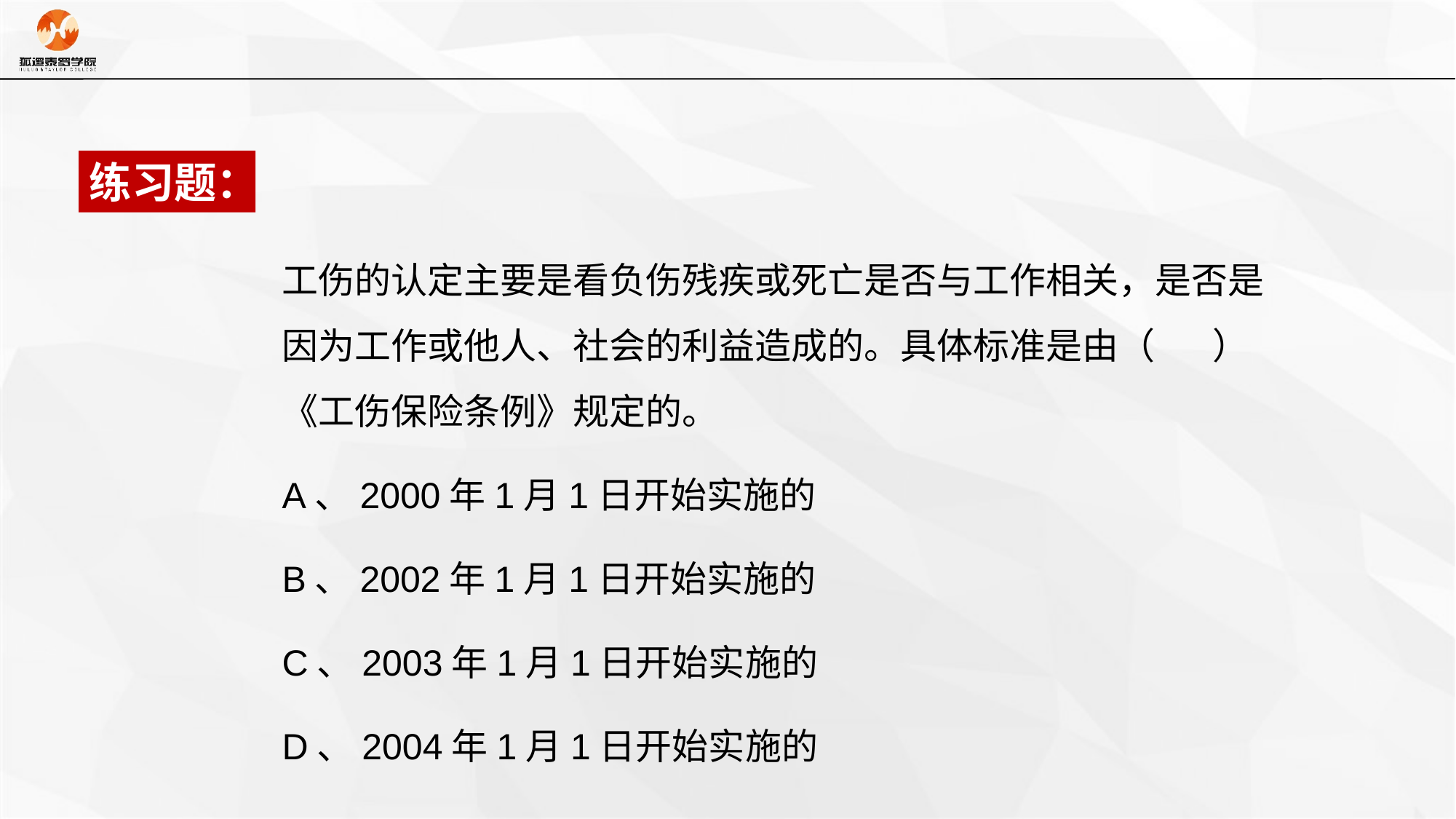

练习题：
工伤的认定主要是看负伤残疾或死亡是否与工作相关，是否是因为工作或他人、社会的利益造成的。具体标准是由（       ）《工伤保险条例》规定的。
A、2000年1月1日开始实施的
B、2002年1月1日开始实施的
C、2003年1月1日开始实施的
D、2004年1月1日开始实施的